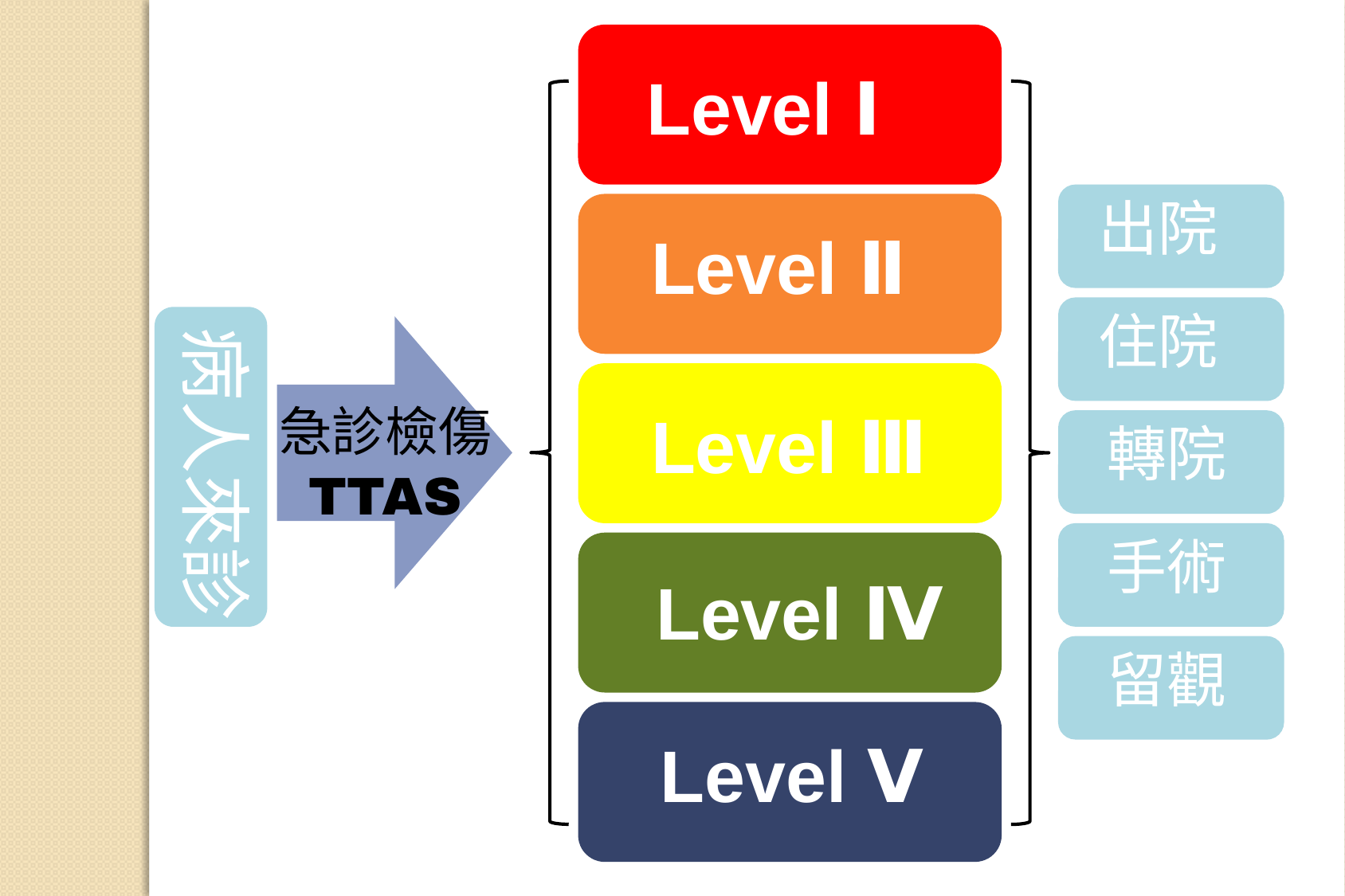

Level Ⅰ

出院

Level Ⅱ

住院

病人來診

急診檢傷
TTAS
Level Ⅲ

轉院

手術

Level Ⅳ

留觀

Level Ⅴ